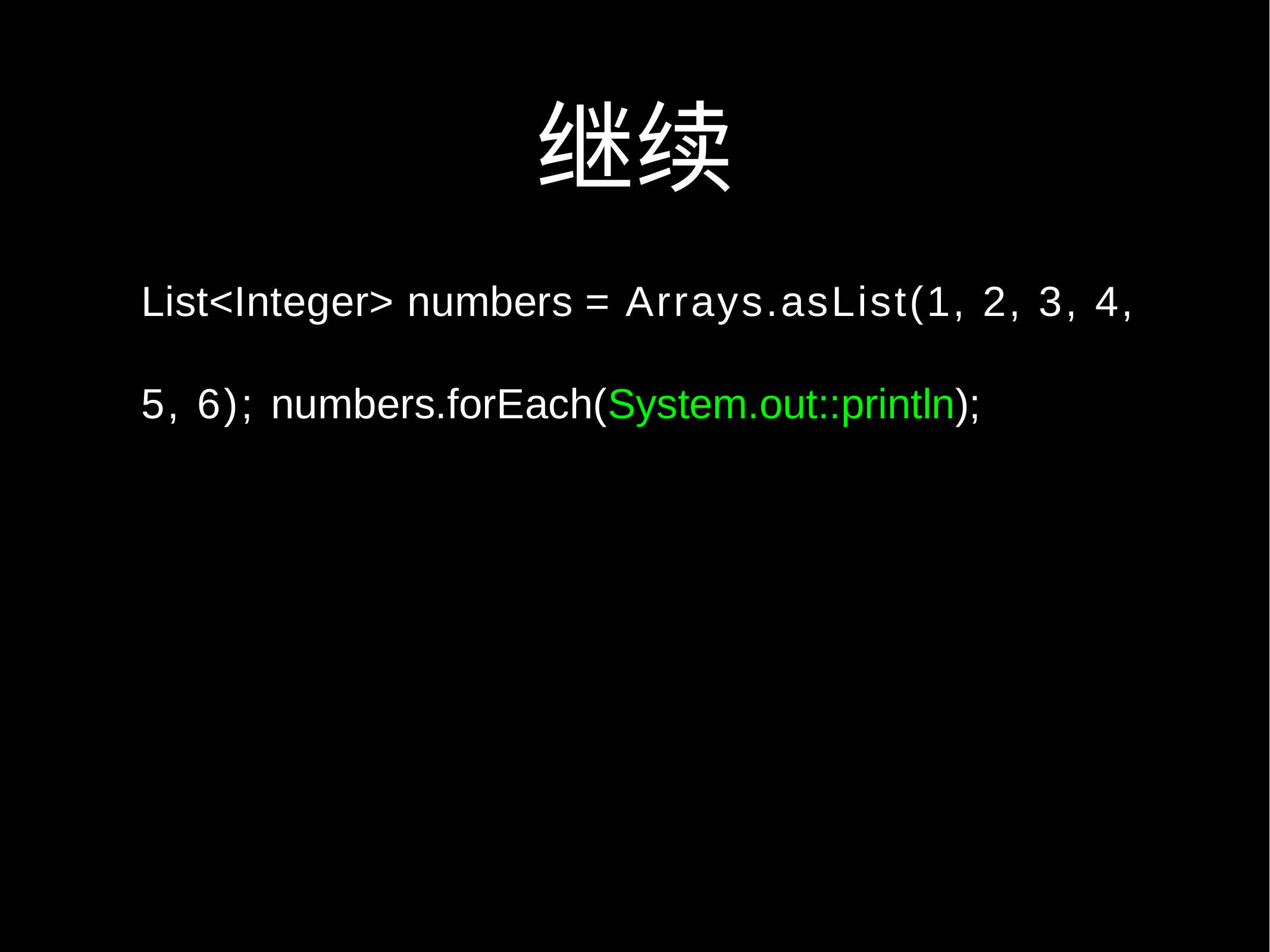

继续
List<Integer> numbers = Arrays.asList(1, 2, 3, 4, 5, 6); numbers.forEach(System.out::println);